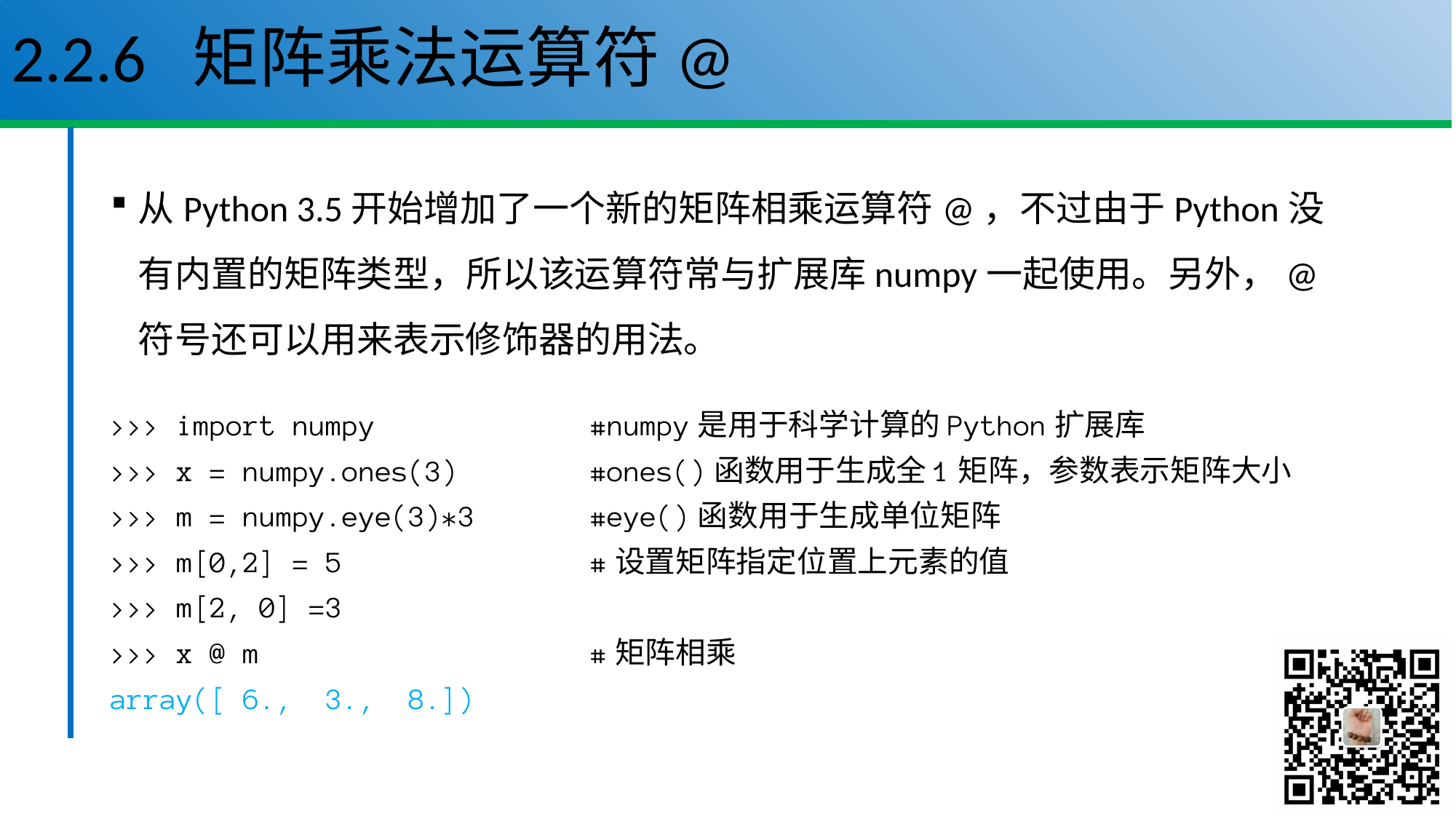

# 2.2.6  矩阵乘法运算符@
从Python 3.5开始增加了一个新的矩阵相乘运算符@，不过由于Python没有内置的矩阵类型，所以该运算符常与扩展库numpy一起使用。另外，@符号还可以用来表示修饰器的用法。

>>> import numpy             #numpy是用于科学计算的Python扩展库
>>> x = numpy.ones(3)        #ones()函数用于生成全1矩阵，参数表示矩阵大小
>>> m = numpy.eye(3)*3       #eye()函数用于生成单位矩阵
>>> m[0,2] = 5               #设置矩阵指定位置上元素的值
>>> m[2, 0] =3
>>> x @ m                    #矩阵相乘
array([ 6.,  3.,  8.])
39